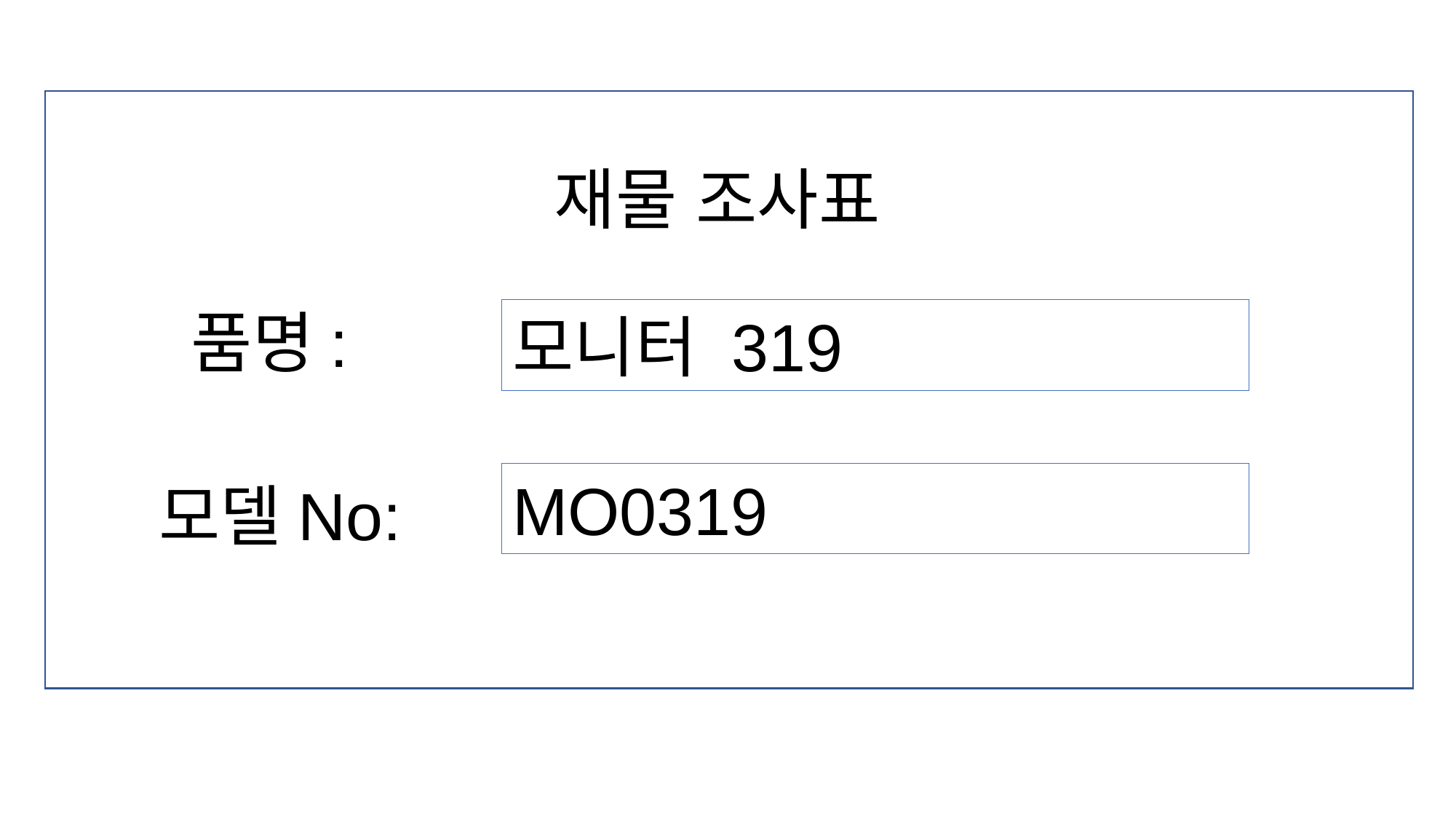

재물 조사표
품명:
모니터 319
MO0319
모델No: